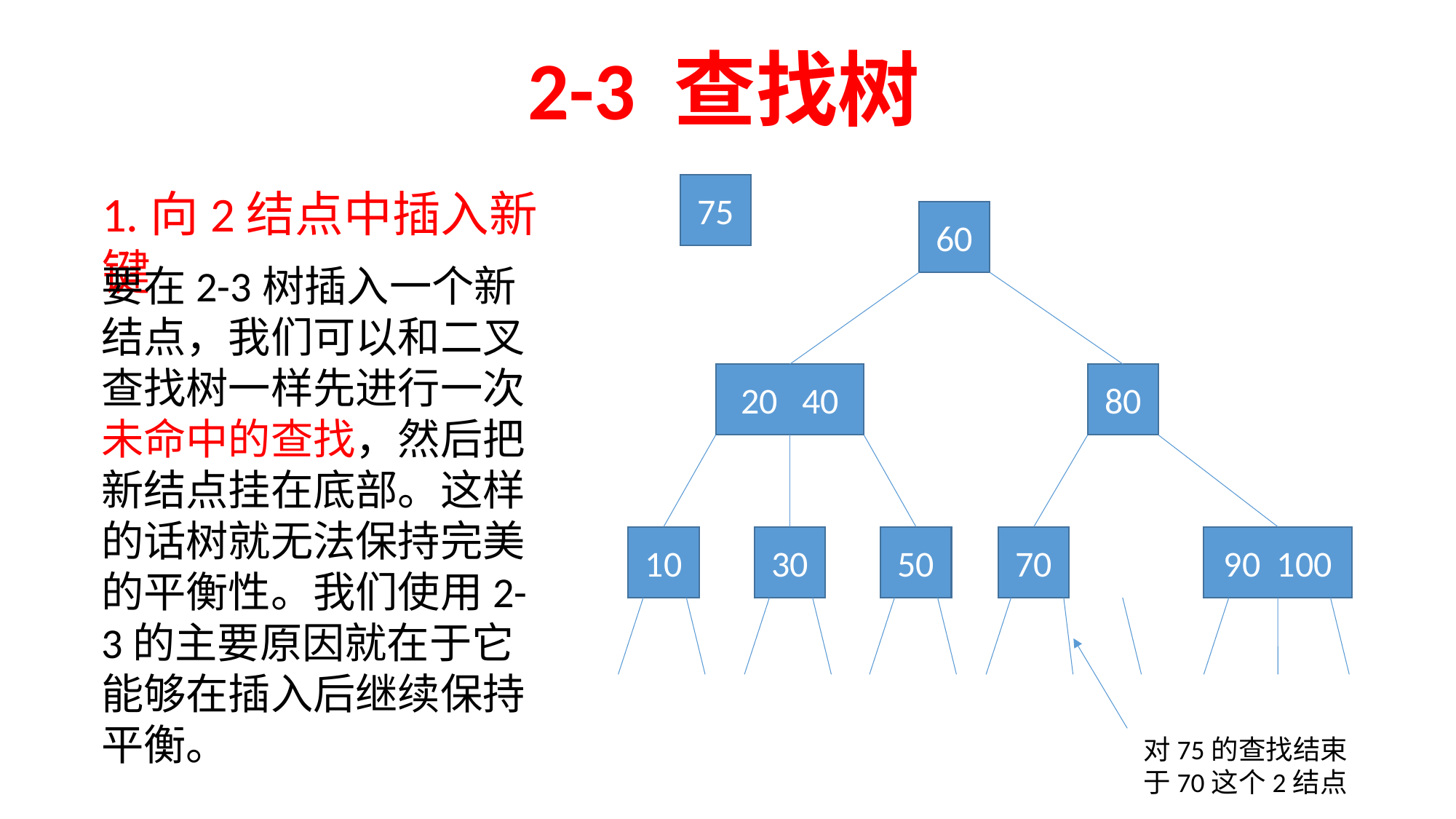

2-3 查找树
75
1.向2结点中插入新键
60
要在2-3树插入一个新结点，我们可以和二叉查找树一样先进行一次未命中的查找，然后把新结点挂在底部。这样的话树就无法保持完美的平衡性。我们使用2-3的主要原因就在于它能够在插入后继续保持平衡。
80
20   40
70
90  100
50
30
10
对75的查找结束于70这个2结点